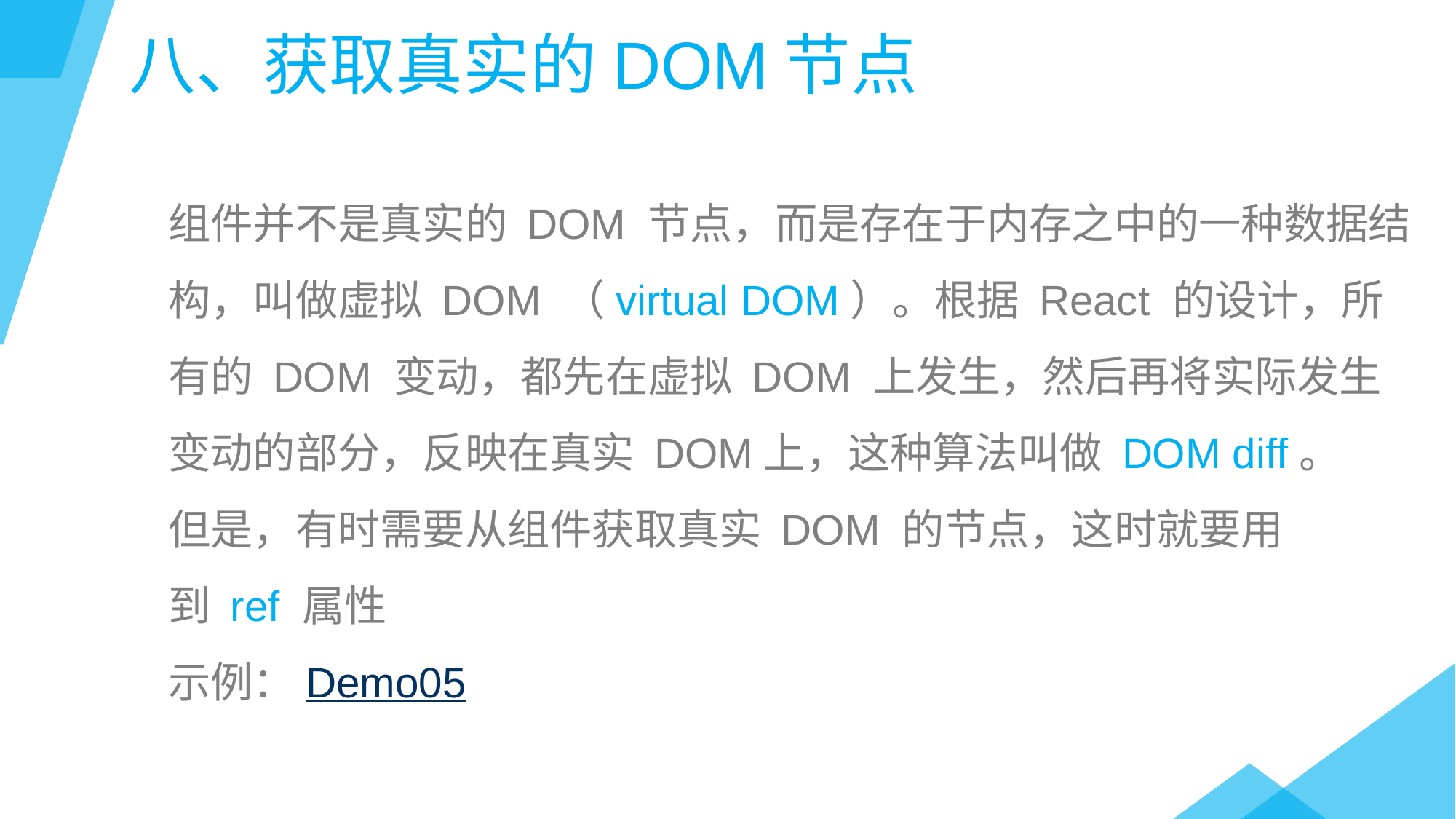

八、获取真实的DOM节点
组件并不是真实的 DOM 节点，而是存在于内存之中的一种数据结构，叫做虚拟 DOM （virtual DOM）。根据 React 的设计，所有的 DOM 变动，都先在虚拟 DOM 上发生，然后再将实际发生变动的部分，反映在真实 DOM上，这种算法叫做 DOM diff。
但是，有时需要从组件获取真实 DOM 的节点，这时就要用到 ref 属性
示例：Demo05